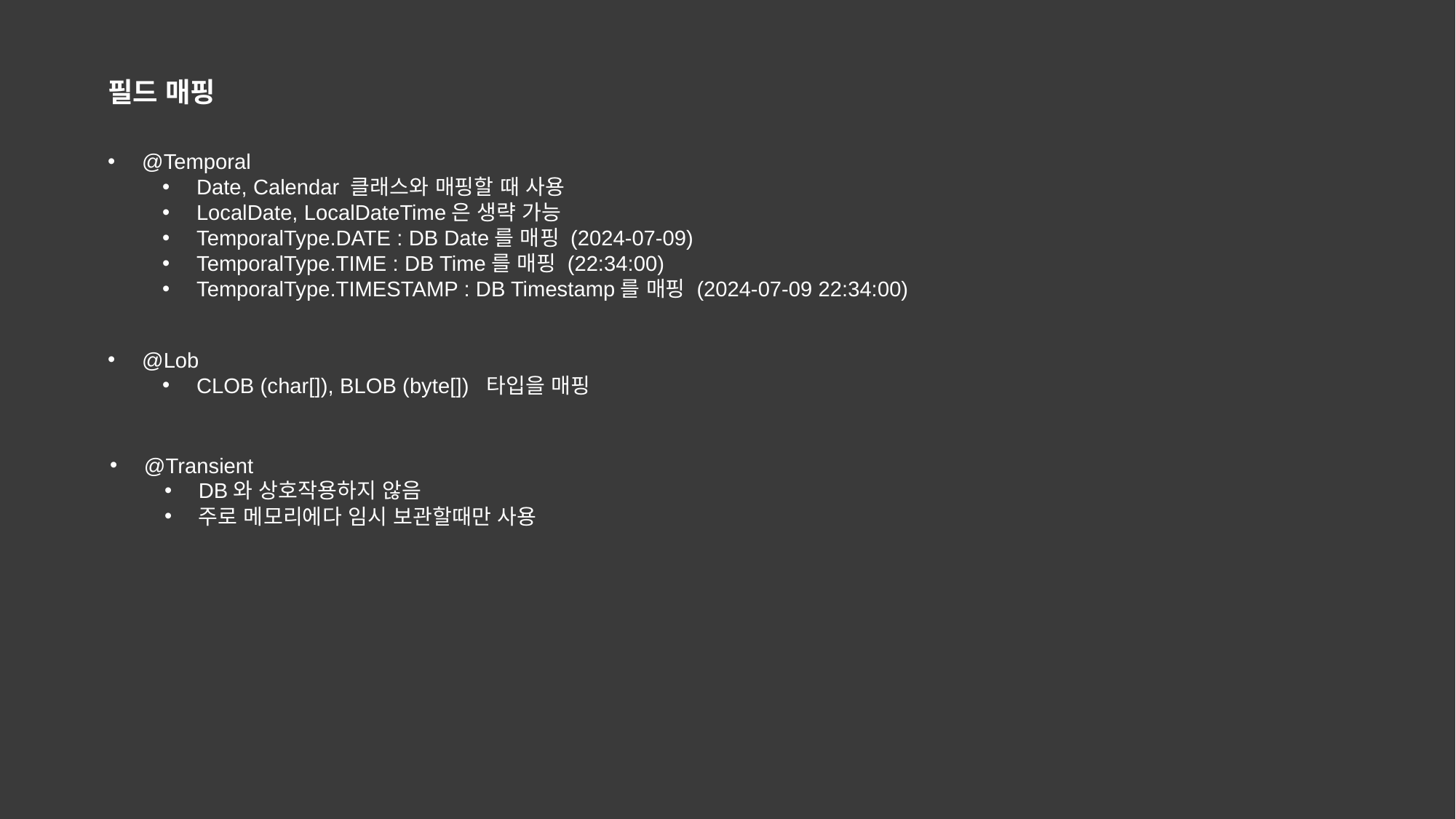

필드 매핑
@Temporal
Date, Calendar 클래스와 매핑할 때 사용
LocalDate, LocalDateTime은 생략 가능
TemporalType.DATE : DB Date를 매핑 (2024-07-09)
TemporalType.TIME : DB Time를 매핑 (22:34:00)
TemporalType.TIMESTAMP : DB Timestamp를 매핑 (2024-07-09 22:34:00)

@Lob
CLOB (char[]), BLOB (byte[])  타입을 매핑

@Transient
DB와 상호작용하지 않음
주로 메모리에다 임시 보관할때만 사용